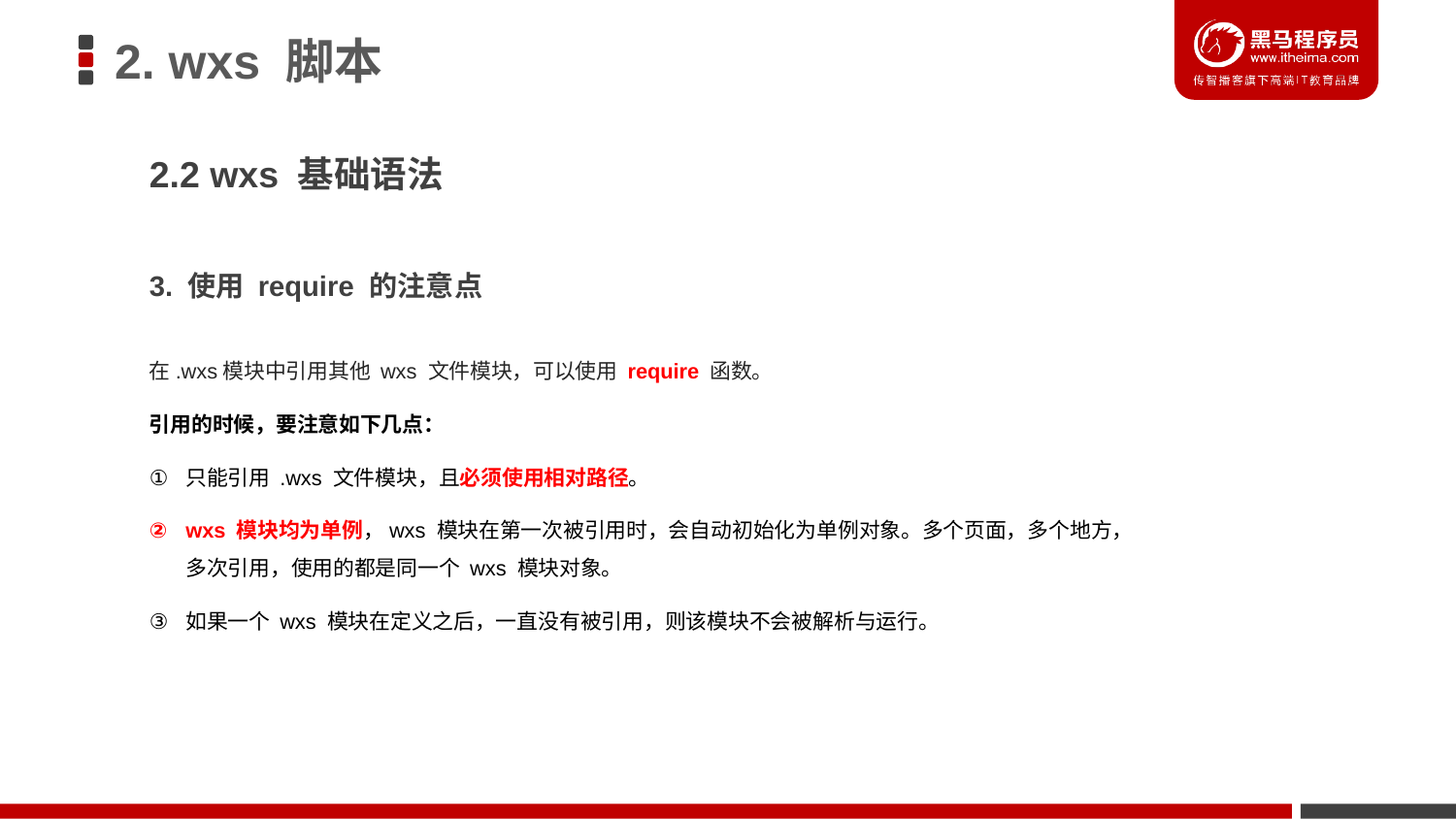

# 2. wxs 脚本
2.2 wxs 基础语法
3. 使用 require 的注意点
在.wxs模块中引用其他 wxs 文件模块，可以使用 require 函数。
引用的时候，要注意如下几点：
只能引用 .wxs 文件模块，且必须使用相对路径。
wxs 模块均为单例，wxs 模块在第一次被引用时，会自动初始化为单例对象。多个页面，多个地方，多次引用，使用的都是同一个 wxs 模块对象。
如果一个 wxs 模块在定义之后，一直没有被引用，则该模块不会被解析与运行。